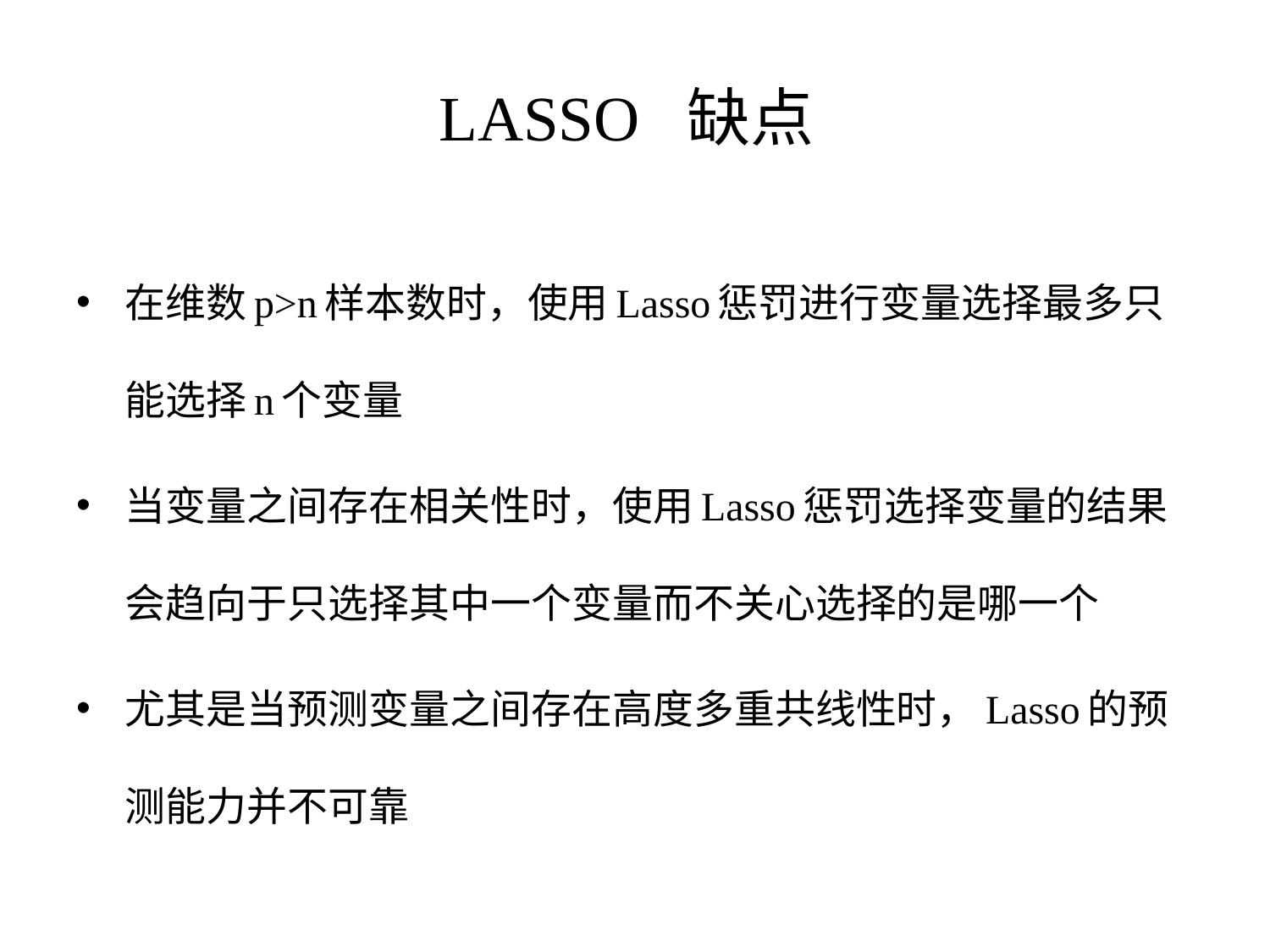

# LASSO  缺点
在维数p>n样本数时，使用Lasso惩罚进行变量选择最多只能选择n个变量
当变量之间存在相关性时，使用Lasso惩罚选择变量的结果会趋向于只选择其中一个变量而不关心选择的是哪一个
尤其是当预测变量之间存在高度多重共线性时，Lasso的预测能力并不可靠